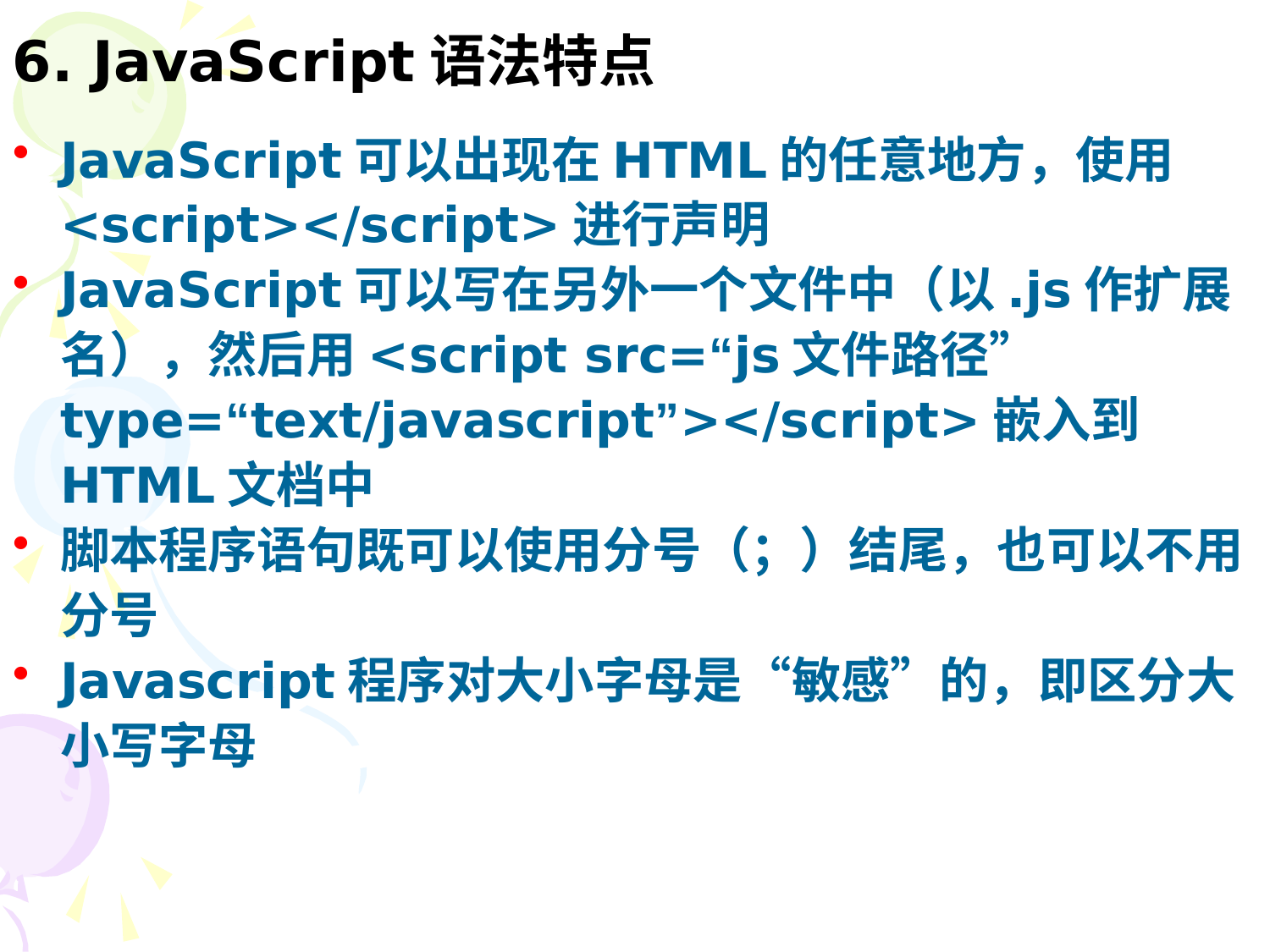

# 6. JavaScript语法特点
JavaScript可以出现在HTML的任意地方，使用<script></script>进行声明
JavaScript可以写在另外一个文件中（以.js作扩展名），然后用<script src=“js文件路径” type=“text/javascript”></script>嵌入到HTML文档中
脚本程序语句既可以使用分号（；）结尾，也可以不用分号
Javascript程序对大小字母是“敏感”的，即区分大小写字母